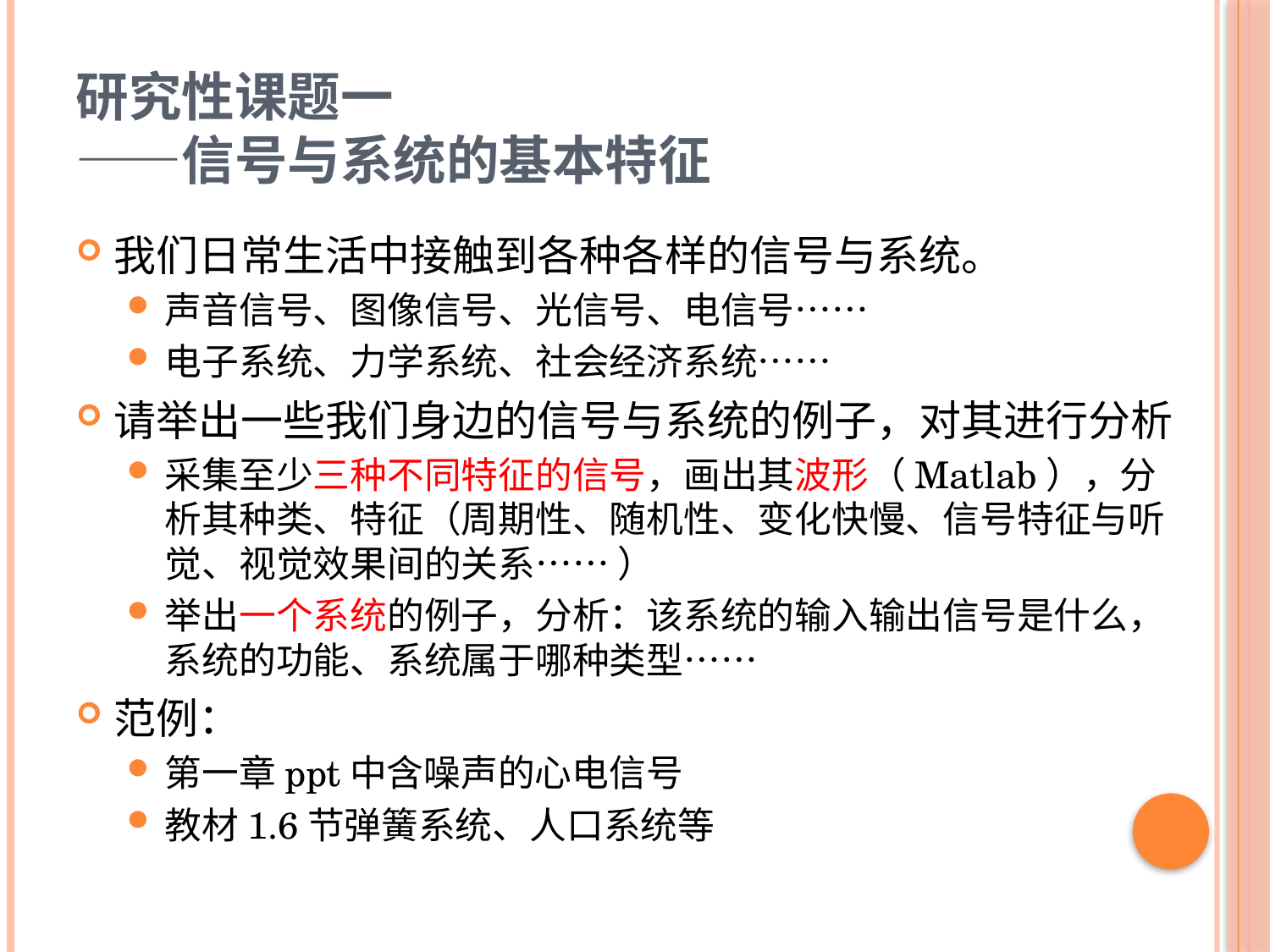

# 研究性课题一 ——信号与系统的基本特征
我们日常生活中接触到各种各样的信号与系统。
声音信号、图像信号、光信号、电信号……
电子系统、力学系统、社会经济系统……
请举出一些我们身边的信号与系统的例子，对其进行分析
采集至少三种不同特征的信号，画出其波形（Matlab），分析其种类、特征（周期性、随机性、变化快慢、信号特征与听觉、视觉效果间的关系…… ）
举出一个系统的例子，分析：该系统的输入输出信号是什么，系统的功能、系统属于哪种类型……
范例：
第一章ppt中含噪声的心电信号
教材1.6节弹簧系统、人口系统等